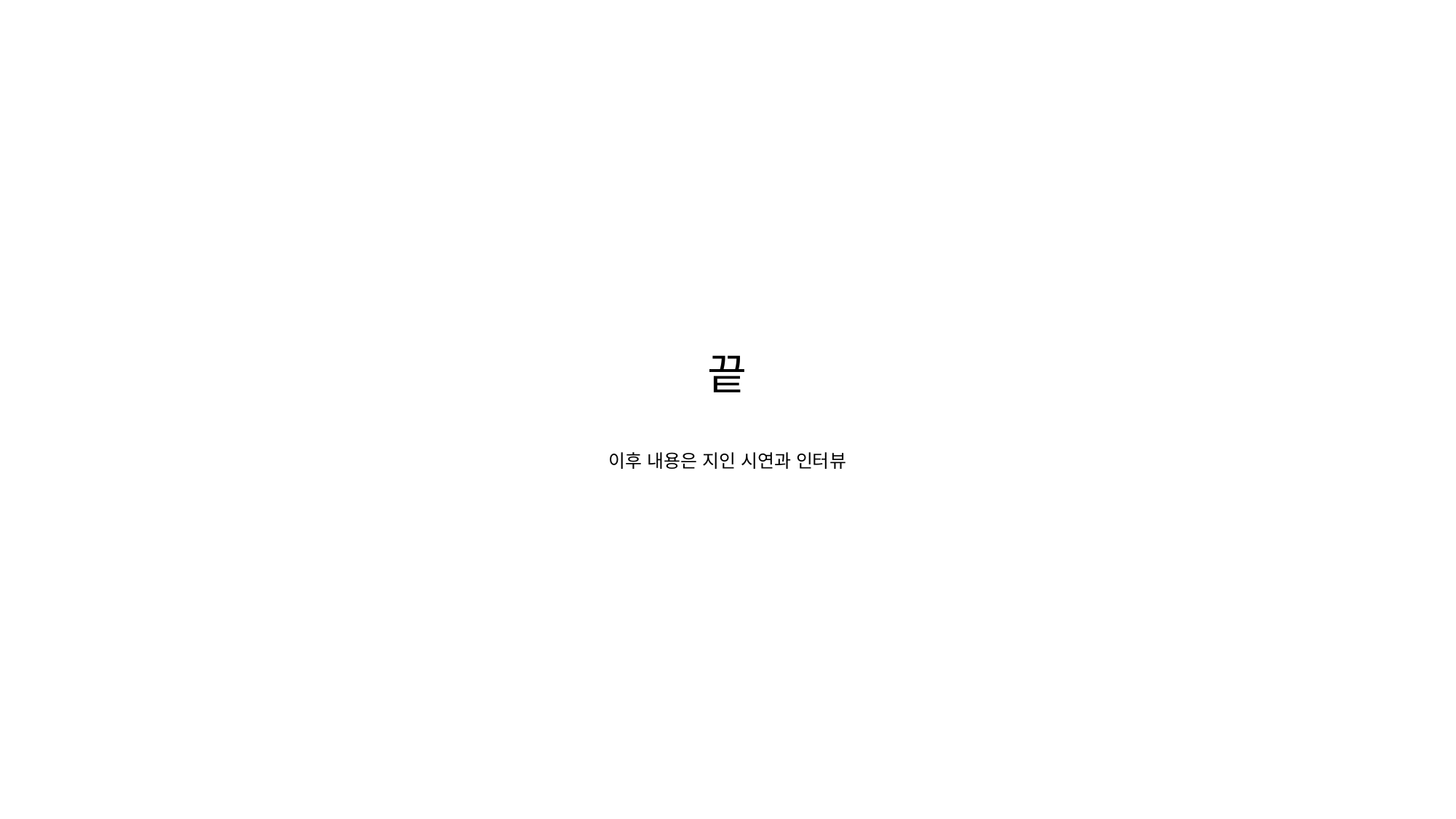

# 끝 이후 내용은 지인 시연과 인터뷰